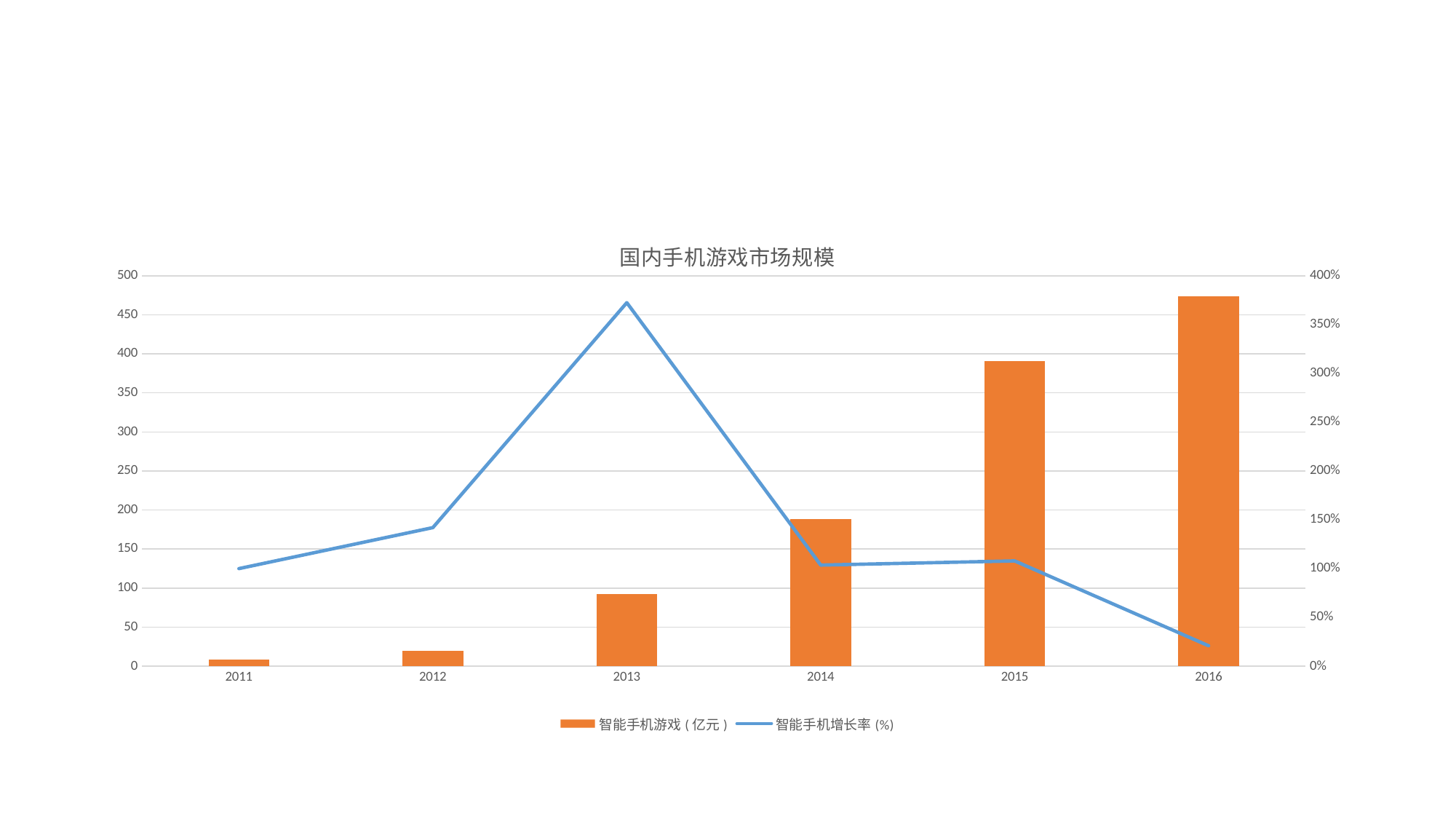

#

### Chart: 国内手机游戏市场规模

| Category | 智能手机游戏(亿元) | 智能手机增长率(%) |
|---|---|---|
| 2011 | 8.1 | 1.0 |
| 2012 | 19.6 | 1.42 |
| 2013 | 92.4 | 3.724 |
| 2014 | 188.1 | 1.036 |
| 2015 | 391.1 | 1.079 |
| 2016 | 473.2 | 0.21 |